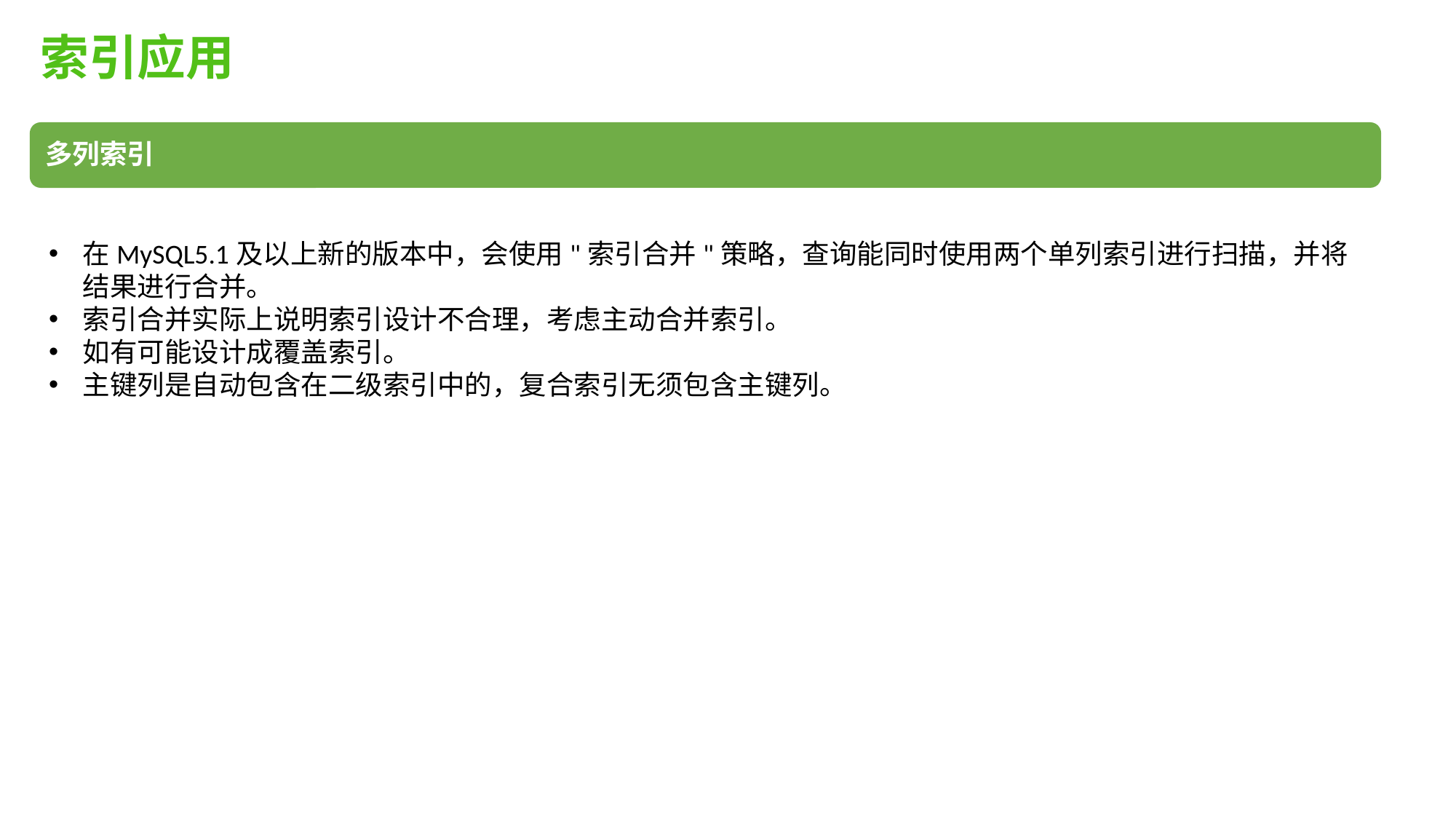

索引应用

多列索引
在MySQL5.1及以上新的版本中，会使用"索引合并"策略，查询能同时使用两个单列索引进行扫描，并将结果进行合并。
索引合并实际上说明索引设计不合理，考虑主动合并索引。
如有可能设计成覆盖索引。
主键列是自动包含在二级索引中的，复合索引无须包含主键列。